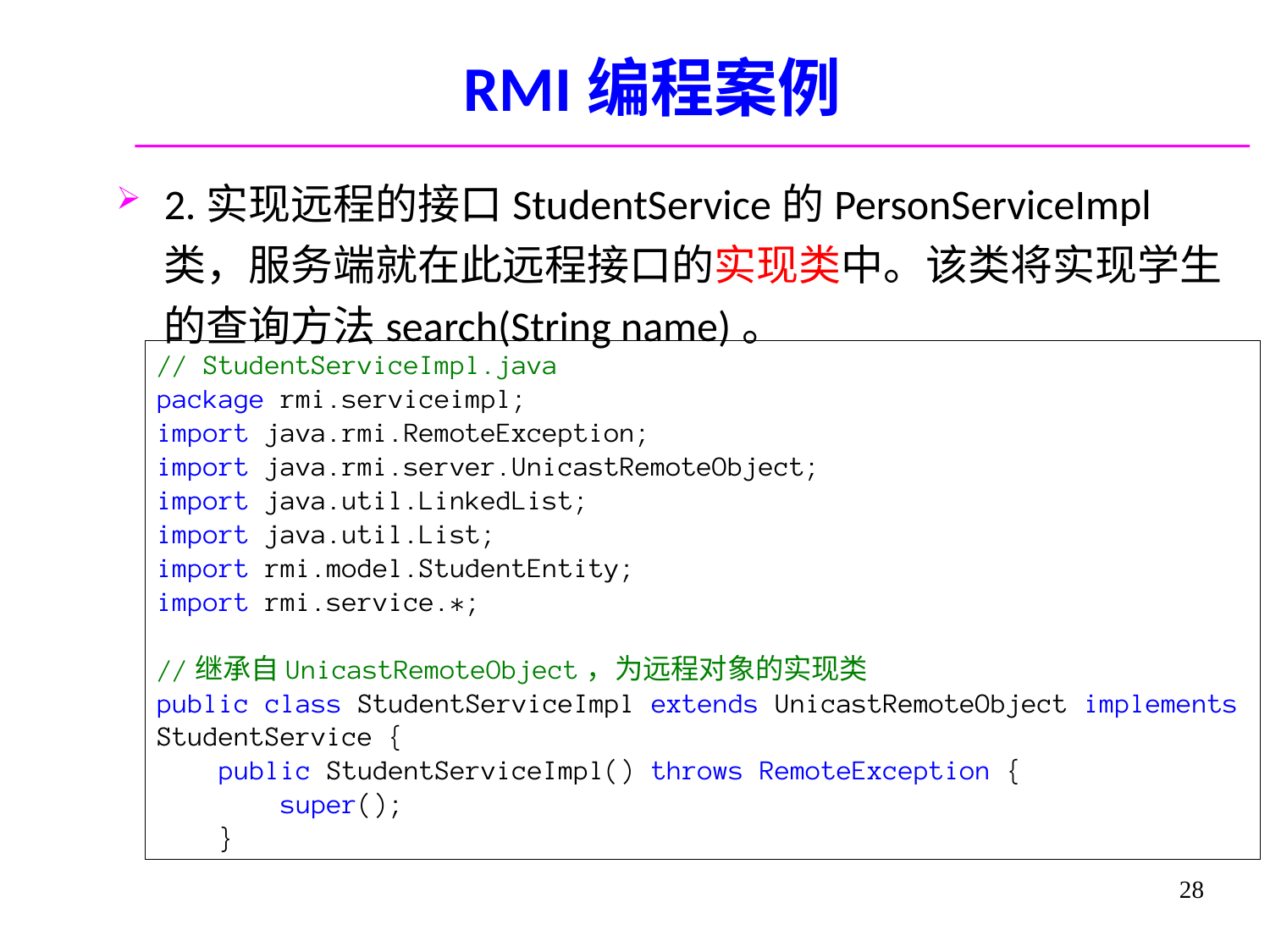

# RMI编程案例
2.实现远程的接口StudentService的PersonServiceImpl类，服务端就在此远程接口的实现类中。该类将实现学生的查询方法search(String name)。

// StudentServiceImpl.java
package rmi.serviceimpl;
import java.rmi.RemoteException;
import java.rmi.server.UnicastRemoteObject;
import java.util.LinkedList;
import java.util.List;
import rmi.model.StudentEntity;
import rmi.service.*;

//继承自UnicastRemoteObject，为远程对象的实现类
public class StudentServiceImpl extends UnicastRemoteObject implements StudentService {
    public StudentServiceImpl() throws RemoteException {
        super();
    }
28